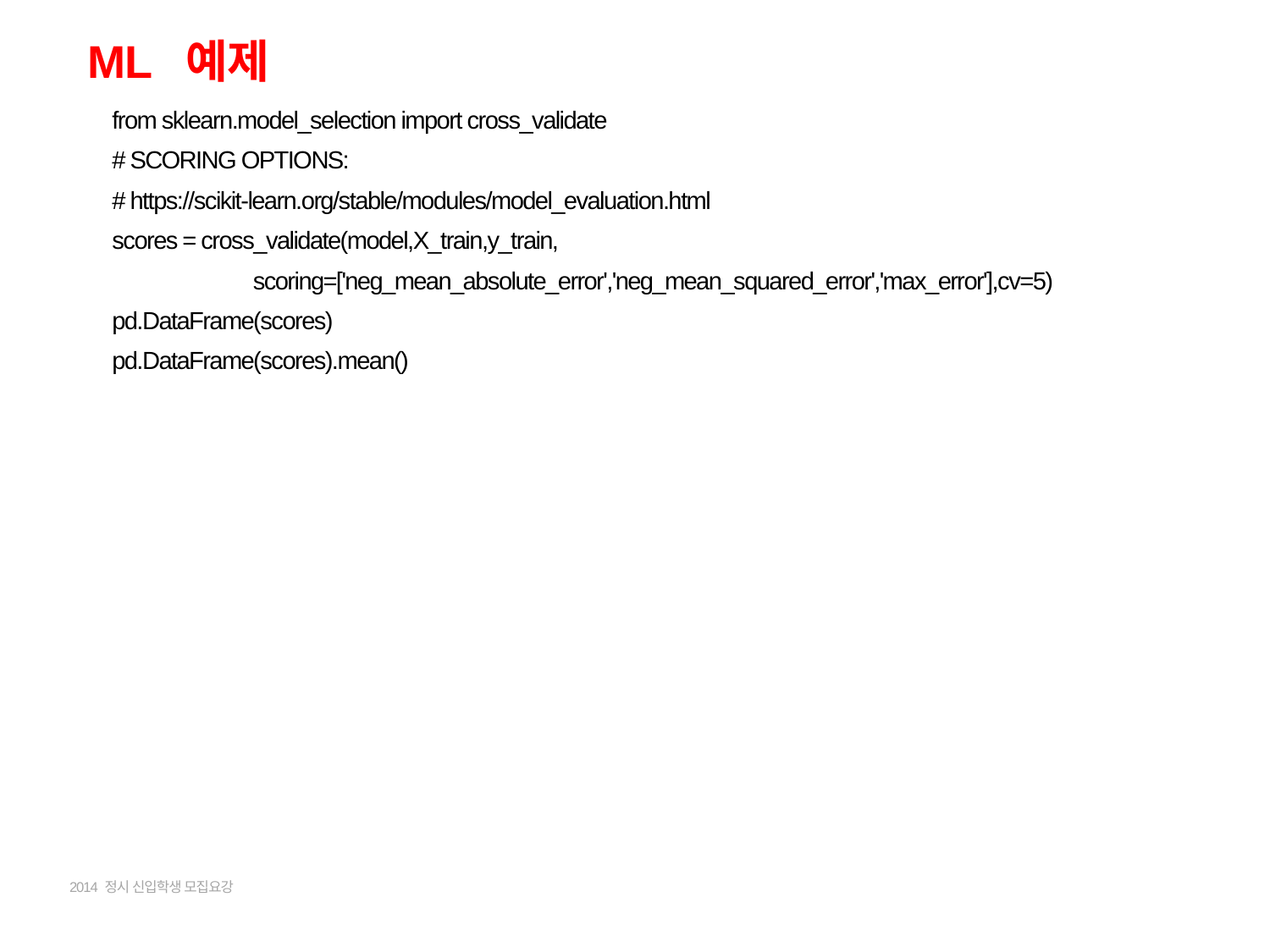

ML  예제
from sklearn.model_selection import cross_validate
# SCORING OPTIONS:
# https://scikit-learn.org/stable/modules/model_evaluation.html
scores = cross_validate(model,X_train,y_train,
                         scoring=['neg_mean_absolute_error','neg_mean_squared_error','max_error'],cv=5)
pd.DataFrame(scores)
pd.DataFrame(scores).mean()
2014 정시 신입학생 모집요강